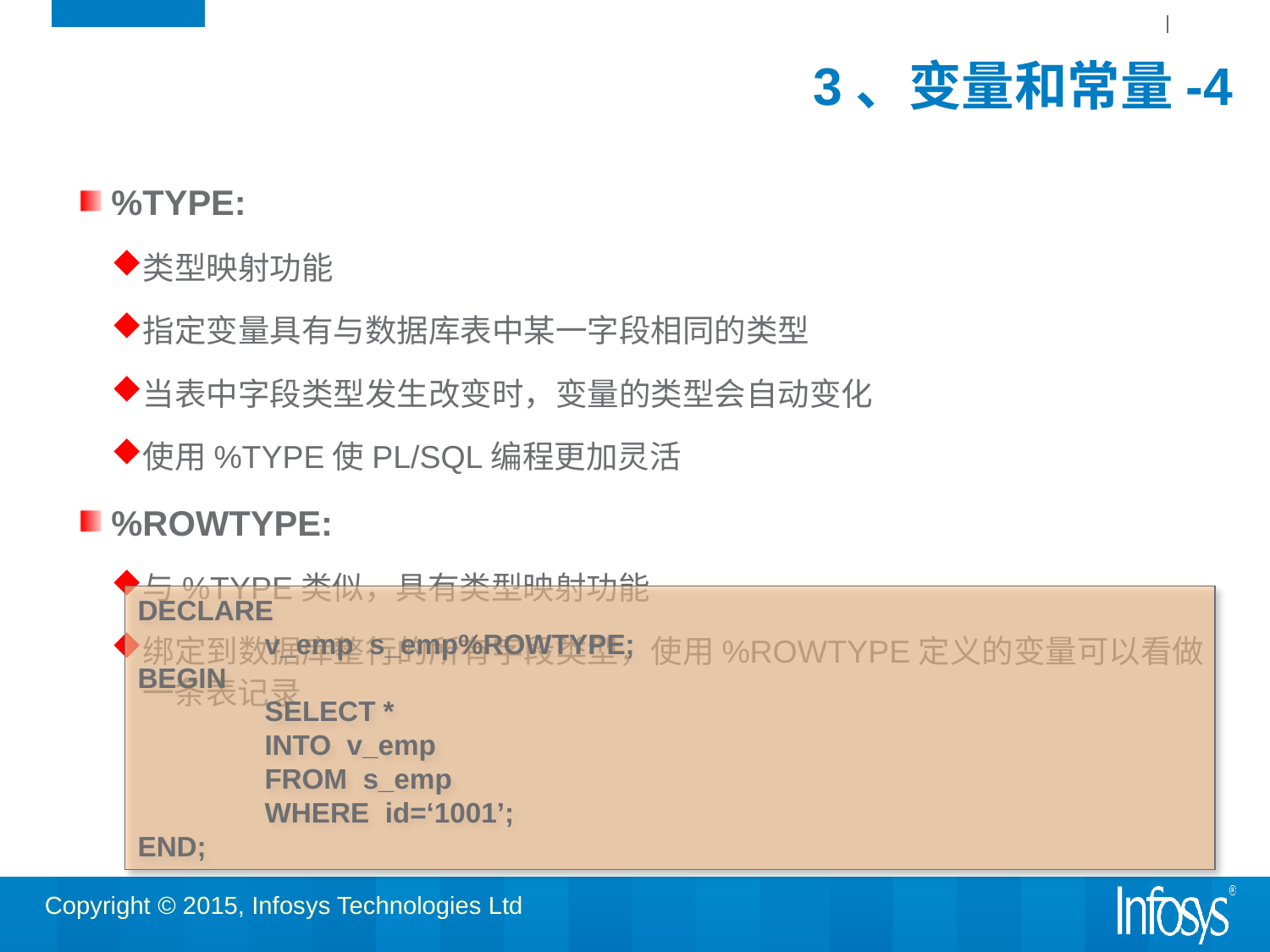

# 3、变量和常量-4
%TYPE:
类型映射功能
指定变量具有与数据库表中某一字段相同的类型
当表中字段类型发生改变时，变量的类型会自动变化
使用%TYPE使PL/SQL编程更加灵活
%ROWTYPE:
与%TYPE类似，具有类型映射功能
绑定到数据库整行的所有字段类型，使用%ROWTYPE定义的变量可以看做一条表记录
DECLARE
	v_emp  s_emp%ROWTYPE;
BEGIN
	SELECT *
	INTO  v_emp
	FROM  s_emp
	WHERE  id=‘1001’;
END;